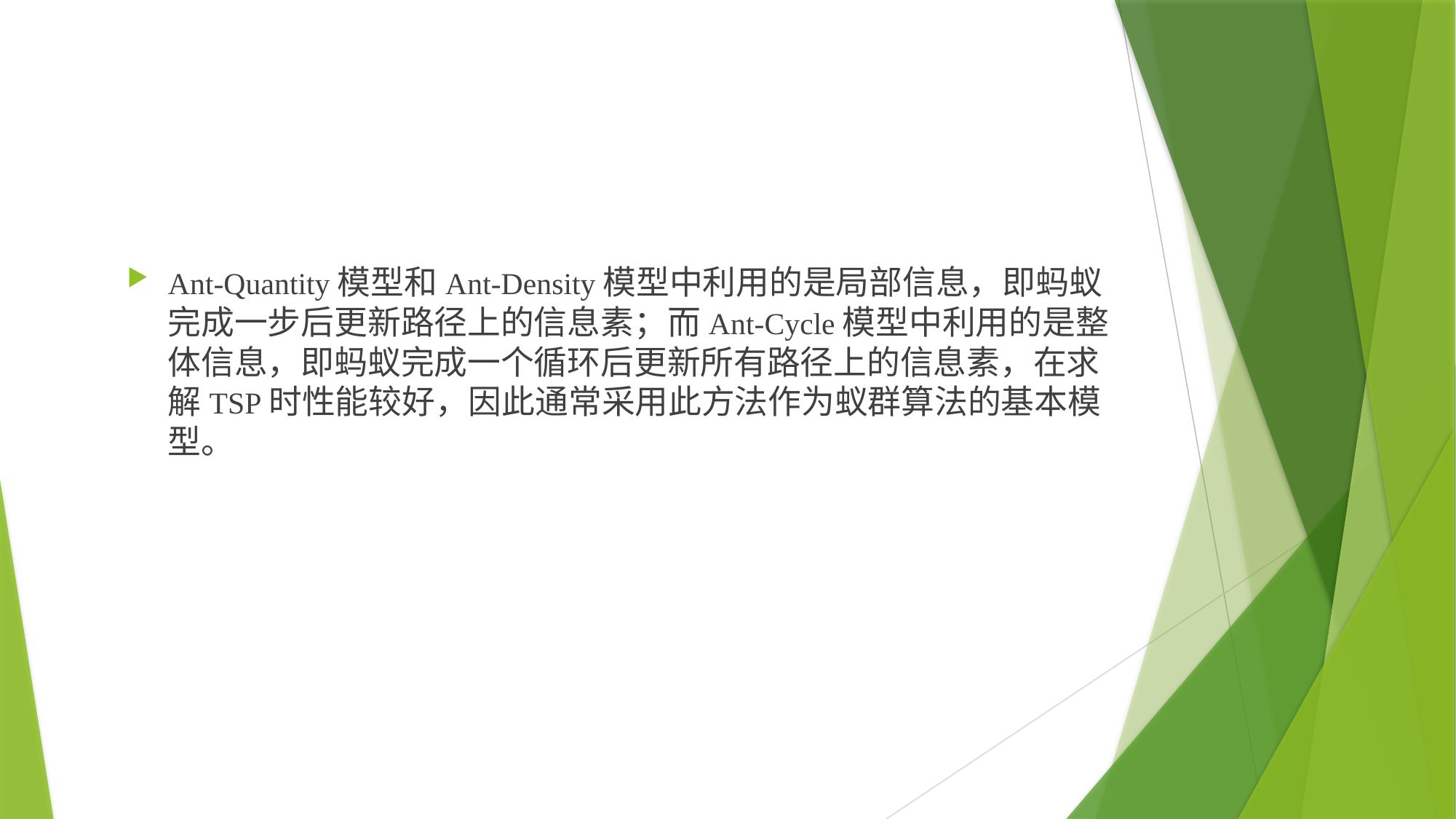

Ant-Quantity模型和Ant-Density模型中利用的是局部信息，即蚂蚁完成一步后更新路径上的信息素；而Ant-Cycle模型中利用的是整体信息，即蚂蚁完成一个循环后更新所有路径上的信息素，在求解TSP时性能较好，因此通常采用此方法作为蚁群算法的基本模型。